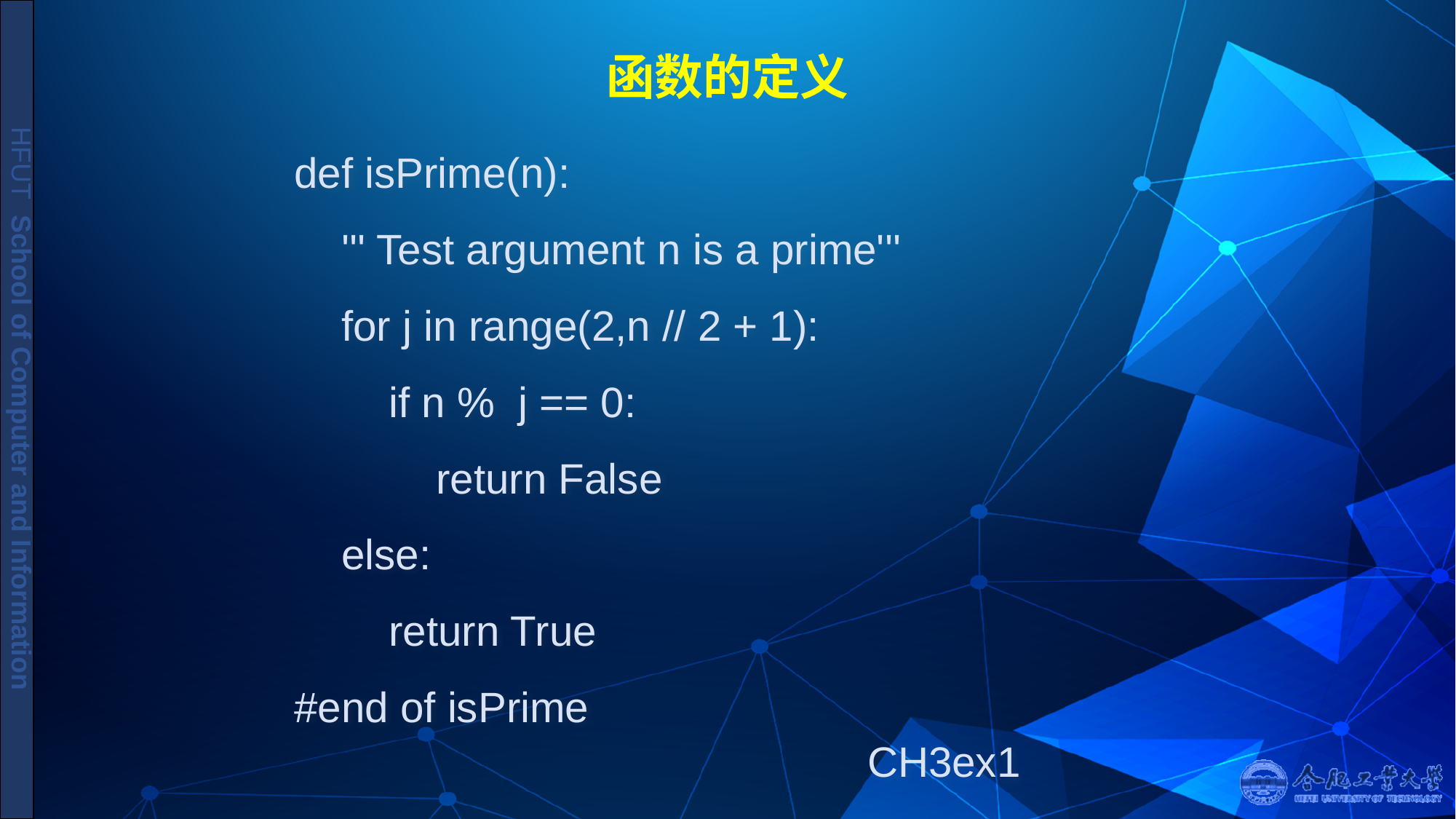

# 函数的定义
def isPrime(n):
    ''' Test argument n is a prime'''
    for j in range(2,n // 2 + 1):
        if n %  j == 0:
            return False
    else:
        return True
#end of isPrime
CH3ex1